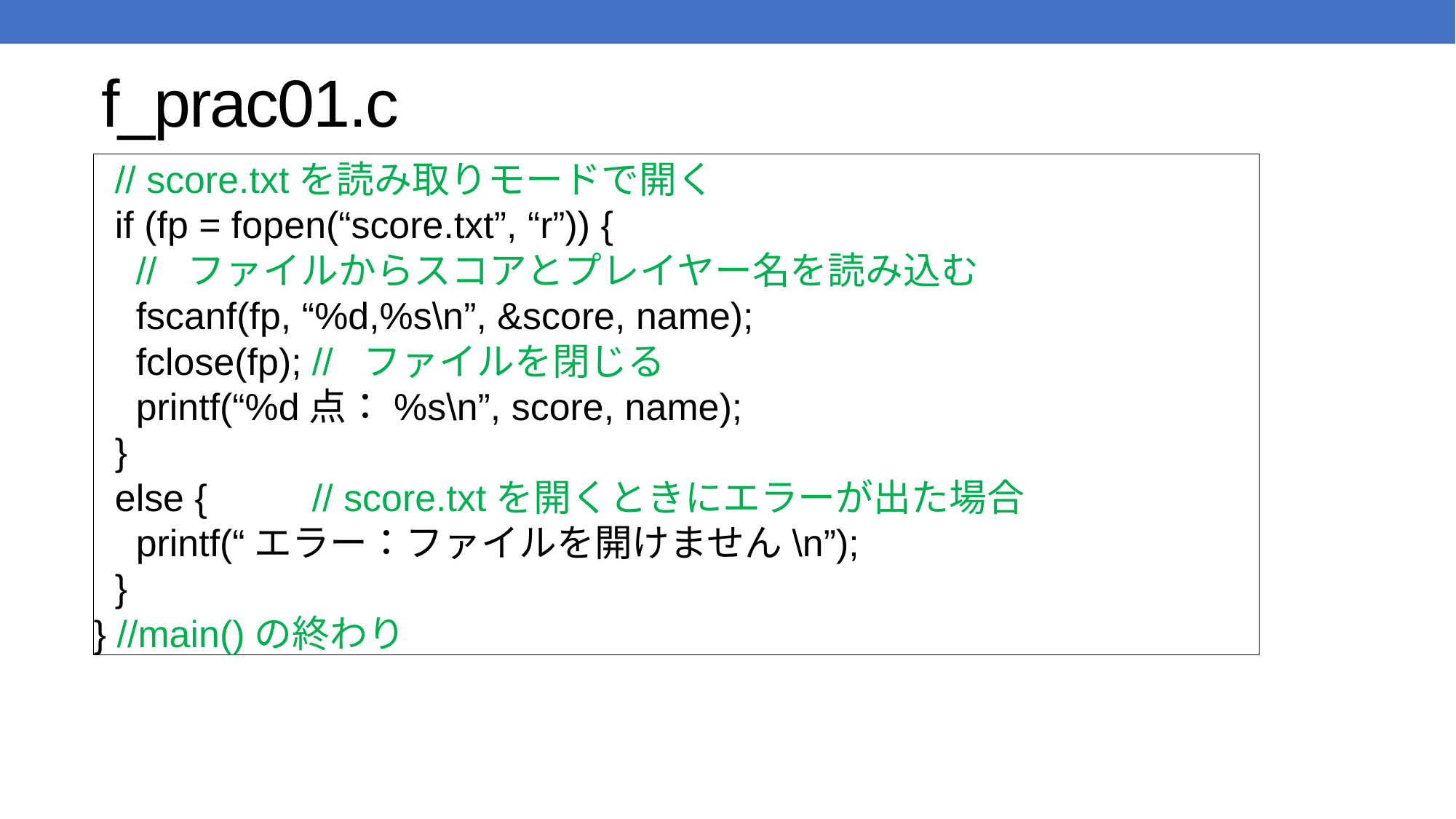

# f_prac01.c
  // score.txtを読み取りモードで開く
  if (fp = fopen(“score.txt”, “r”)) {
    //  ファイルからスコアとプレイヤー名を読み込む
    fscanf(fp, “%d,%s\n”, &score, name);
    fclose(fp);	//  ファイルを閉じる
    printf(“%d点：%s\n”, score, name);
  }
  else {	// score.txtを開くときにエラーが出た場合
    printf(“エラー：ファイルを開けません\n”);
  }
} //main()の終わり